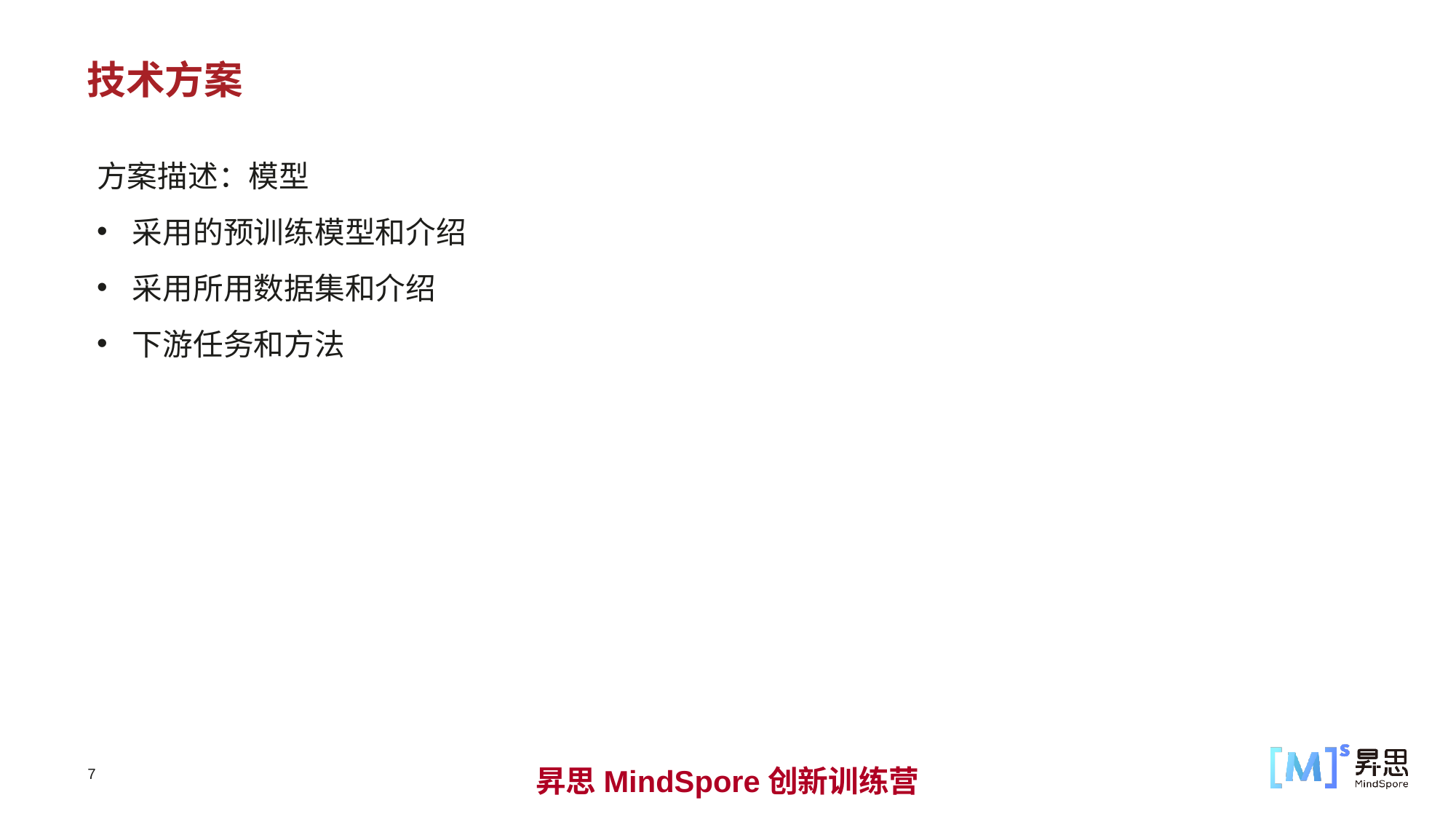

技术方案
方案描述：模型
采用的预训练模型和介绍
采用所用数据集和介绍
下游任务和方法